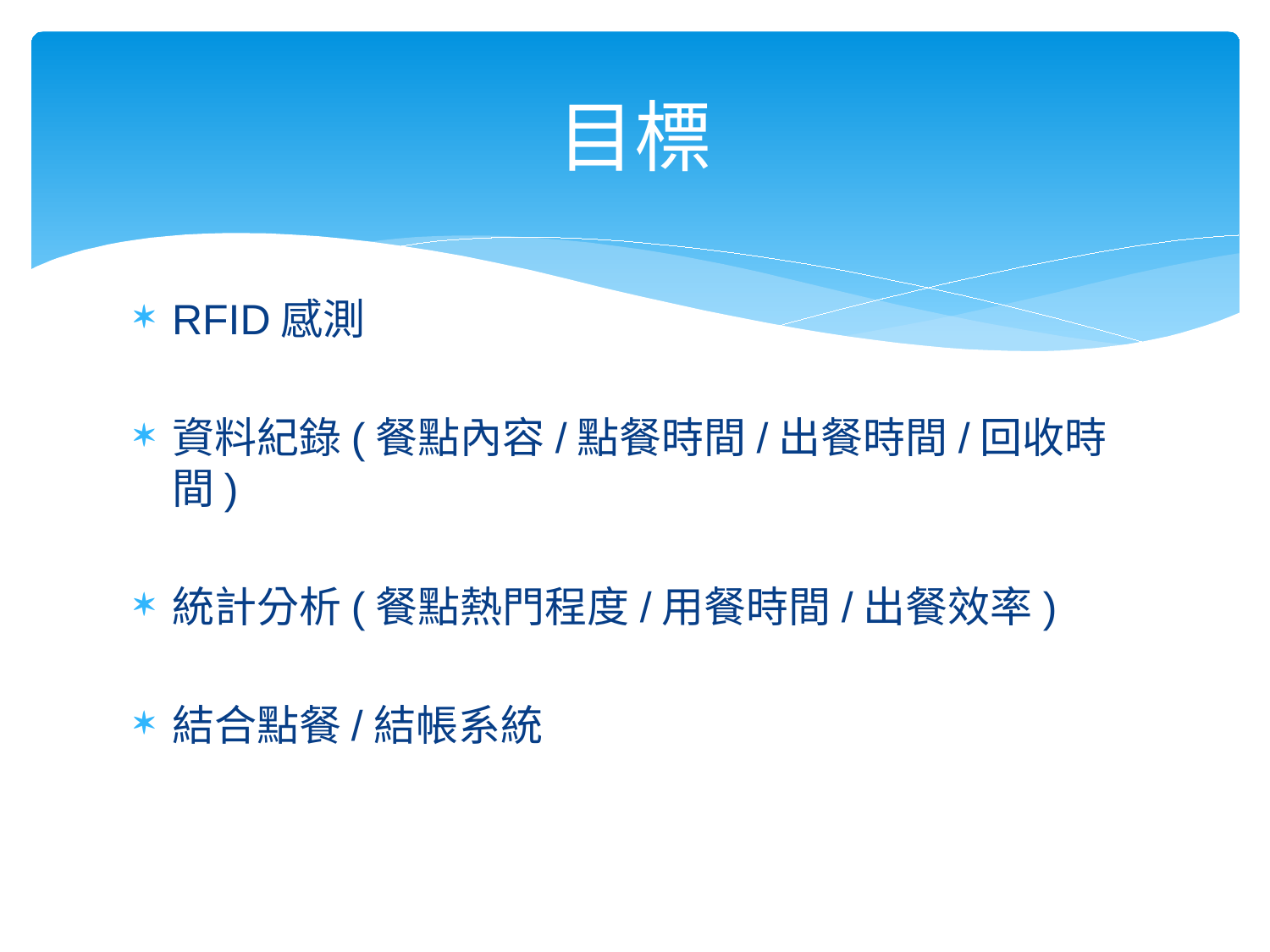

# 目標
RFID感測

資料紀錄(餐點內容/點餐時間/出餐時間/回收時間)

統計分析(餐點熱門程度/用餐時間/出餐效率)

結合點餐/結帳系統